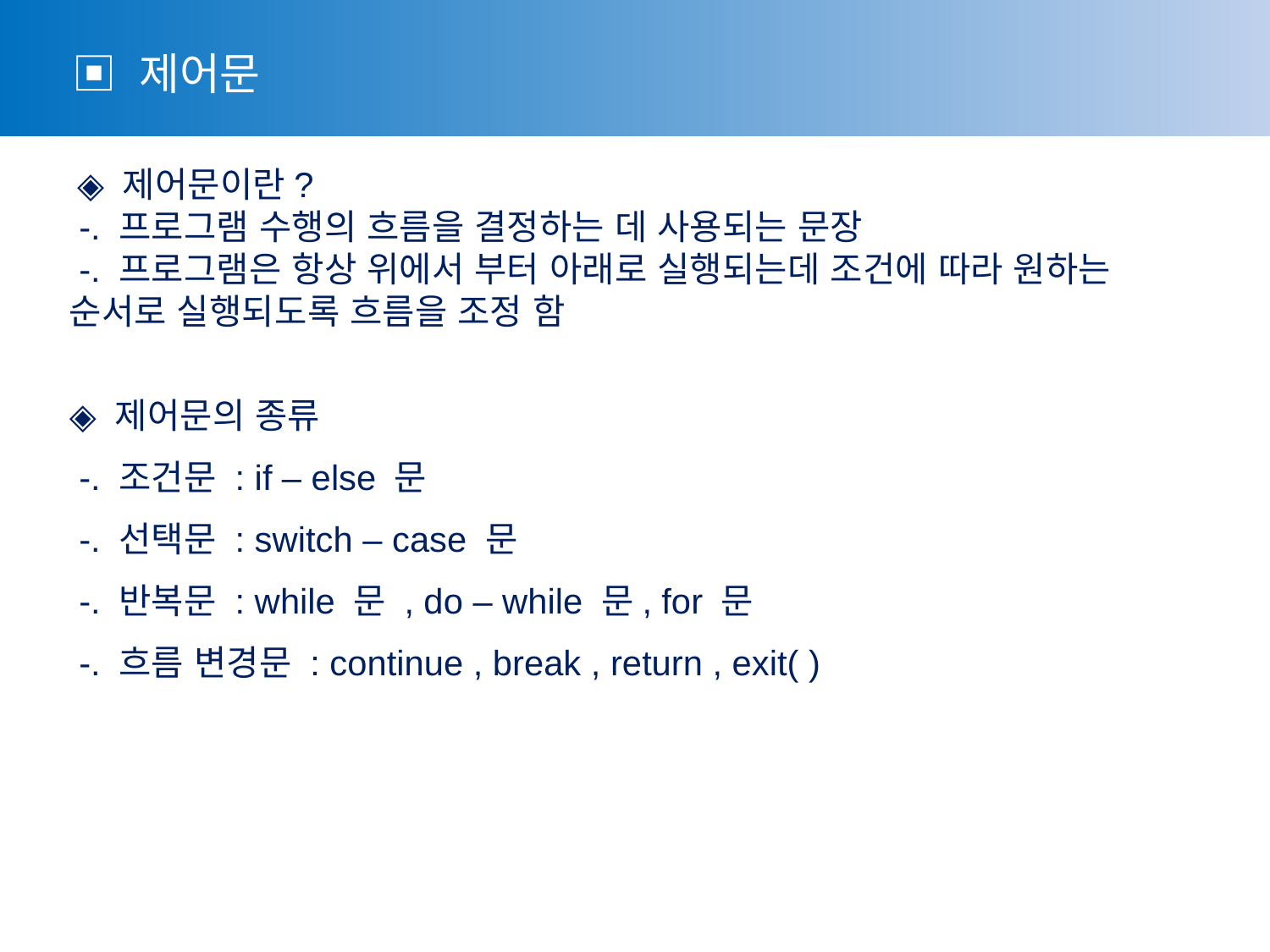

▣ 제어문
 ◈ 제어문이란?
 -. 프로그램 수행의 흐름을 결정하는 데 사용되는 문장
 -. 프로그램은 항상 위에서 부터 아래로 실행되는데 조건에 따라 원하는 순서로 실행되도록 흐름을 조정 함

◈ 제어문의 종류
 -. 조건문 : if – else 문
 -. 선택문 : switch – case 문
 -. 반복문 : while 문 , do – while 문, for 문
 -. 흐름 변경문 : continue , break , return , exit( )